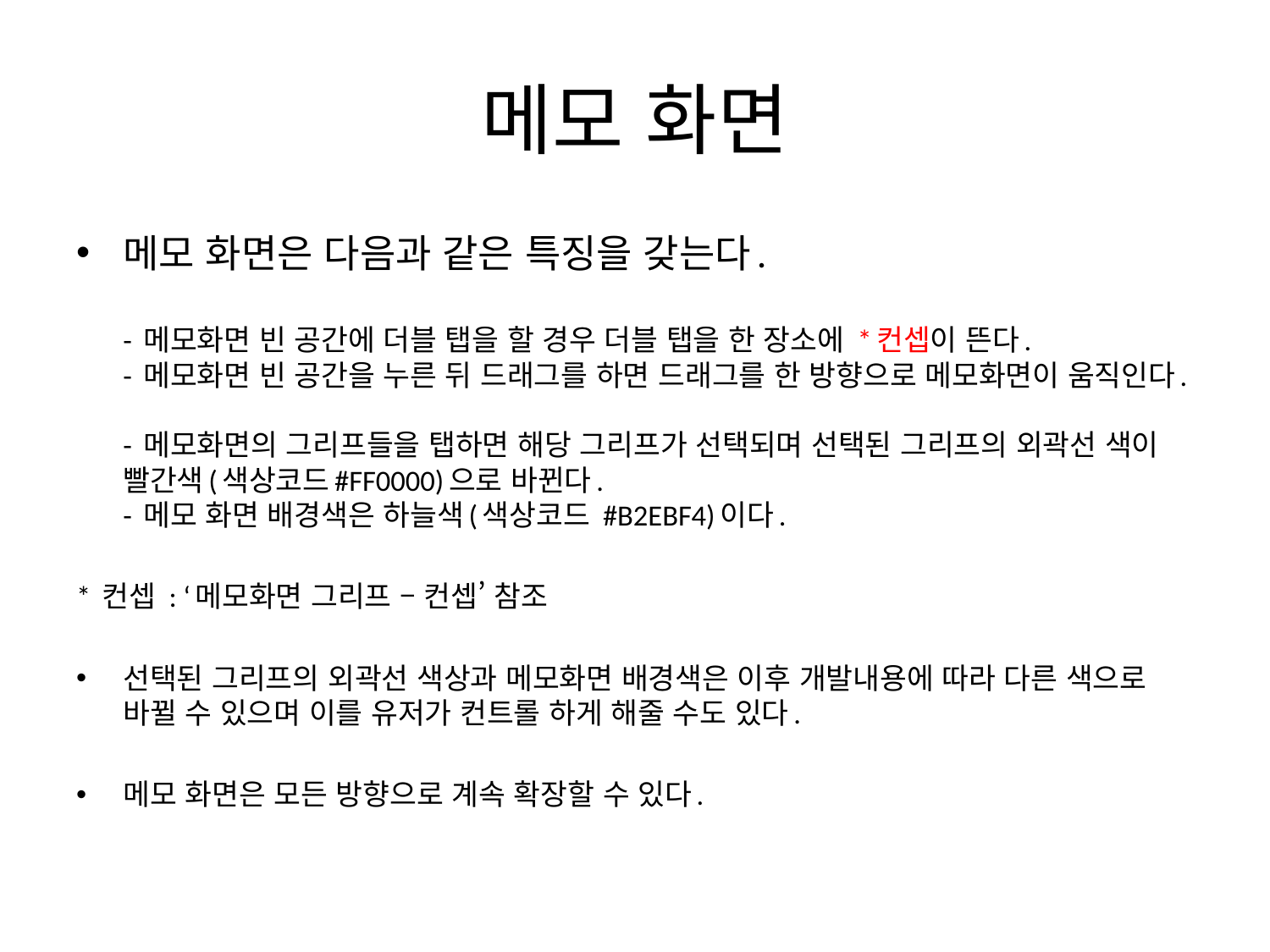

# 메모 화면
메모 화면은 다음과 같은 특징을 갖는다.
- 메모화면 빈 공간에 더블 탭을 할 경우 더블 탭을 한 장소에 *컨셉이 뜬다.
- 메모화면 빈 공간을 누른 뒤 드래그를 하면 드래그를 한 방향으로 메모화면이 움직인다.
- 메모화면의 그리프들을 탭하면 해당 그리프가 선택되며 선택된 그리프의 외곽선 색이 빨간색(색상코드#FF0000)으로 바뀐다.
- 메모 화면 배경색은 하늘색(색상코드 #B2EBF4)이다.

* 컨셉 : ‘메모화면 그리프 – 컨셉’ 참조

선택된 그리프의 외곽선 색상과 메모화면 배경색은 이후 개발내용에 따라 다른 색으로 바뀔 수 있으며 이를 유저가 컨트롤 하게 해줄 수도 있다.

메모 화면은 모든 방향으로 계속 확장할 수 있다.